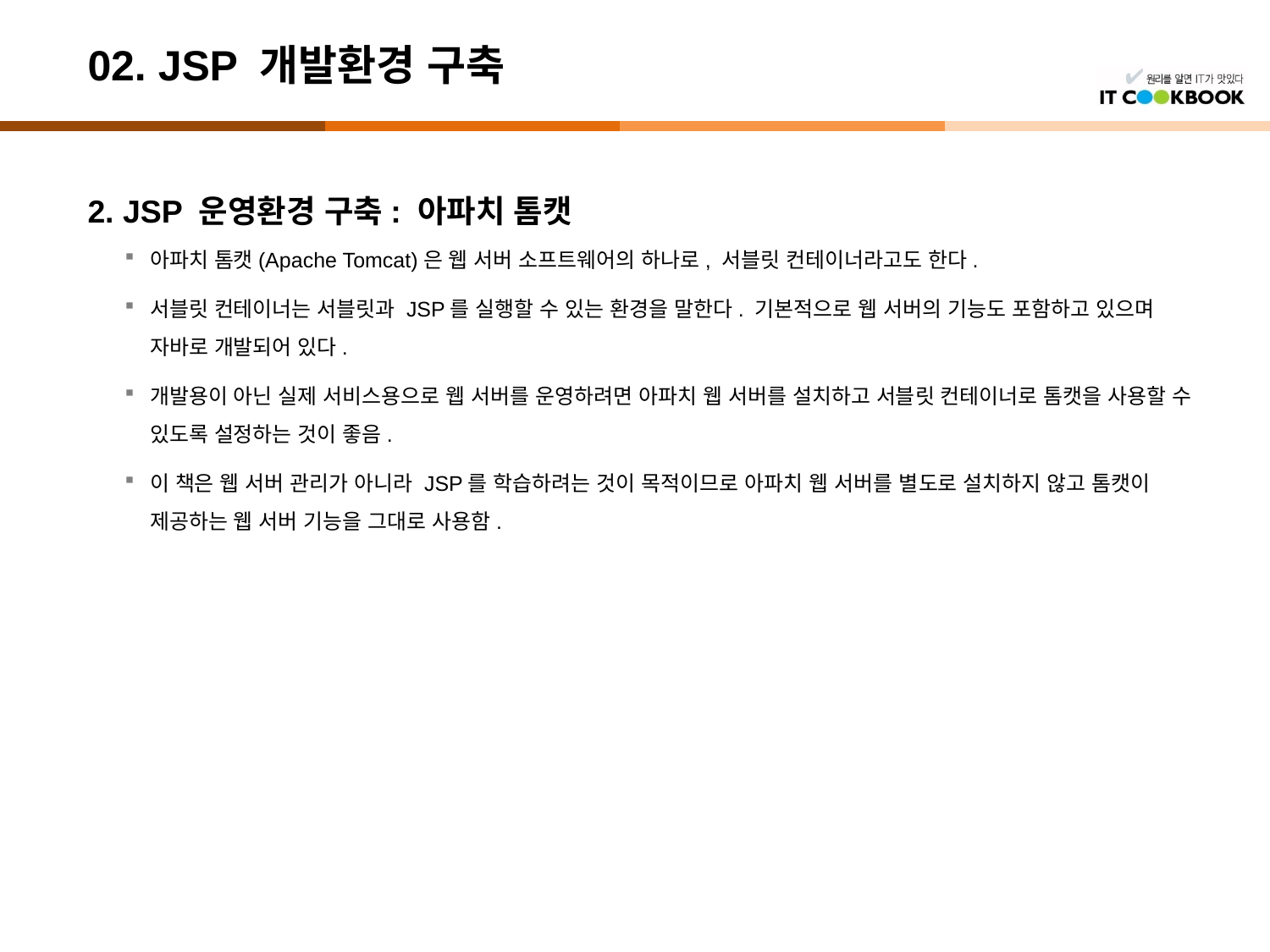

# 02. JSP 개발환경 구축
2. JSP 운영환경 구축: 아파치 톰캣
아파치 톰캣(Apache Tomcat)은 웹 서버 소프트웨어의 하나로, 서블릿 컨테이너라고도 한다.
서블릿 컨테이너는 서블릿과 JSP를 실행할 수 있는 환경을 말한다. 기본적으로 웹 서버의 기능도 포함하고 있으며 자바로 개발되어 있다.
개발용이 아닌 실제 서비스용으로 웹 서버를 운영하려면 아파치 웹 서버를 설치하고 서블릿 컨테이너로 톰캣을 사용할 수 있도록 설정하는 것이 좋음.
이 책은 웹 서버 관리가 아니라 JSP를 학습하려는 것이 목적이므로 아파치 웹 서버를 별도로 설치하지 않고 톰캣이 제공하는 웹 서버 기능을 그대로 사용함.